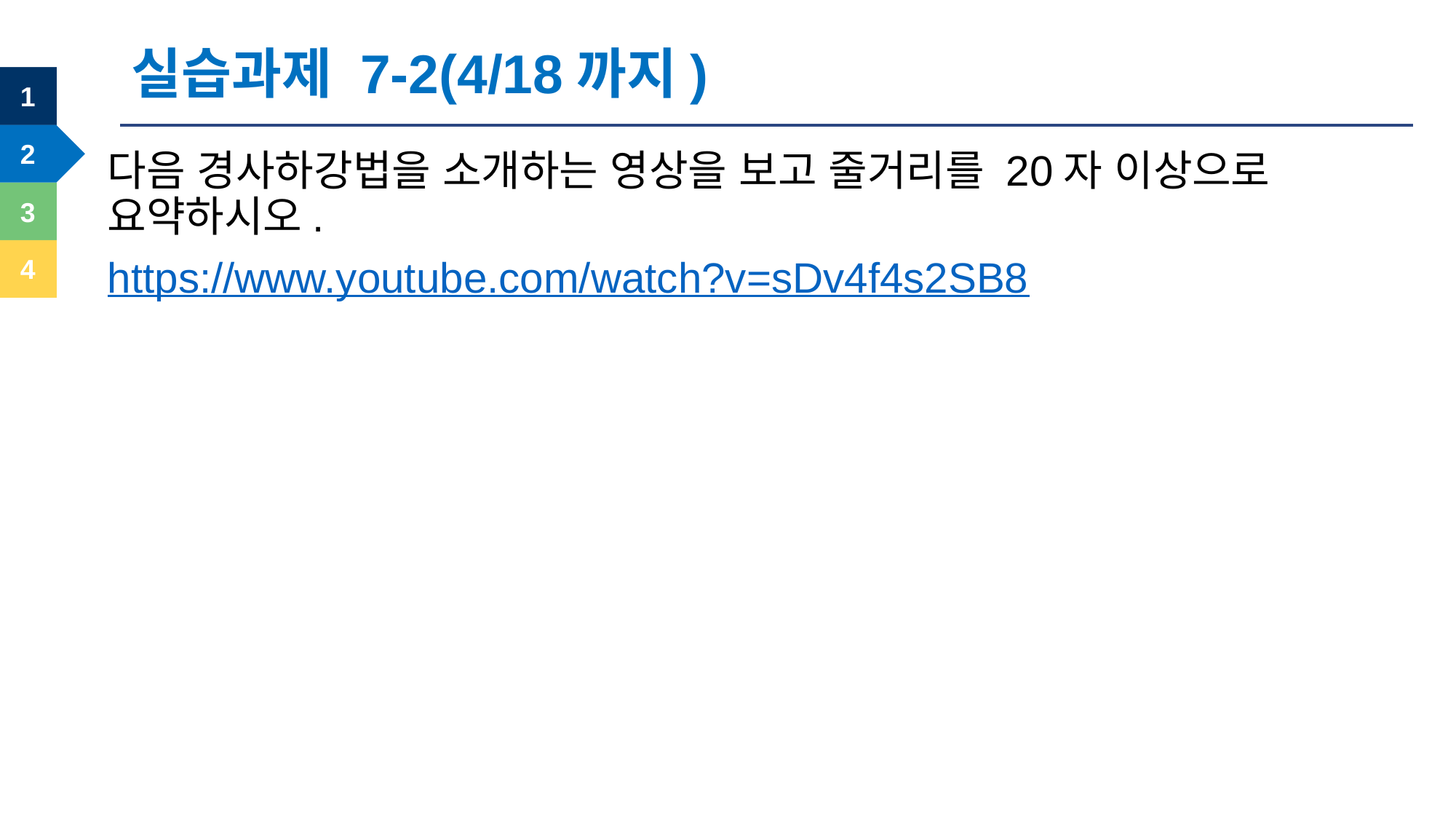

실습과제 7-2(4/18까지)
다음 경사하강법을 소개하는 영상을 보고 줄거리를 20자 이상으로 요약하시오.
https://www.youtube.com/watch?v=sDv4f4s2SB8